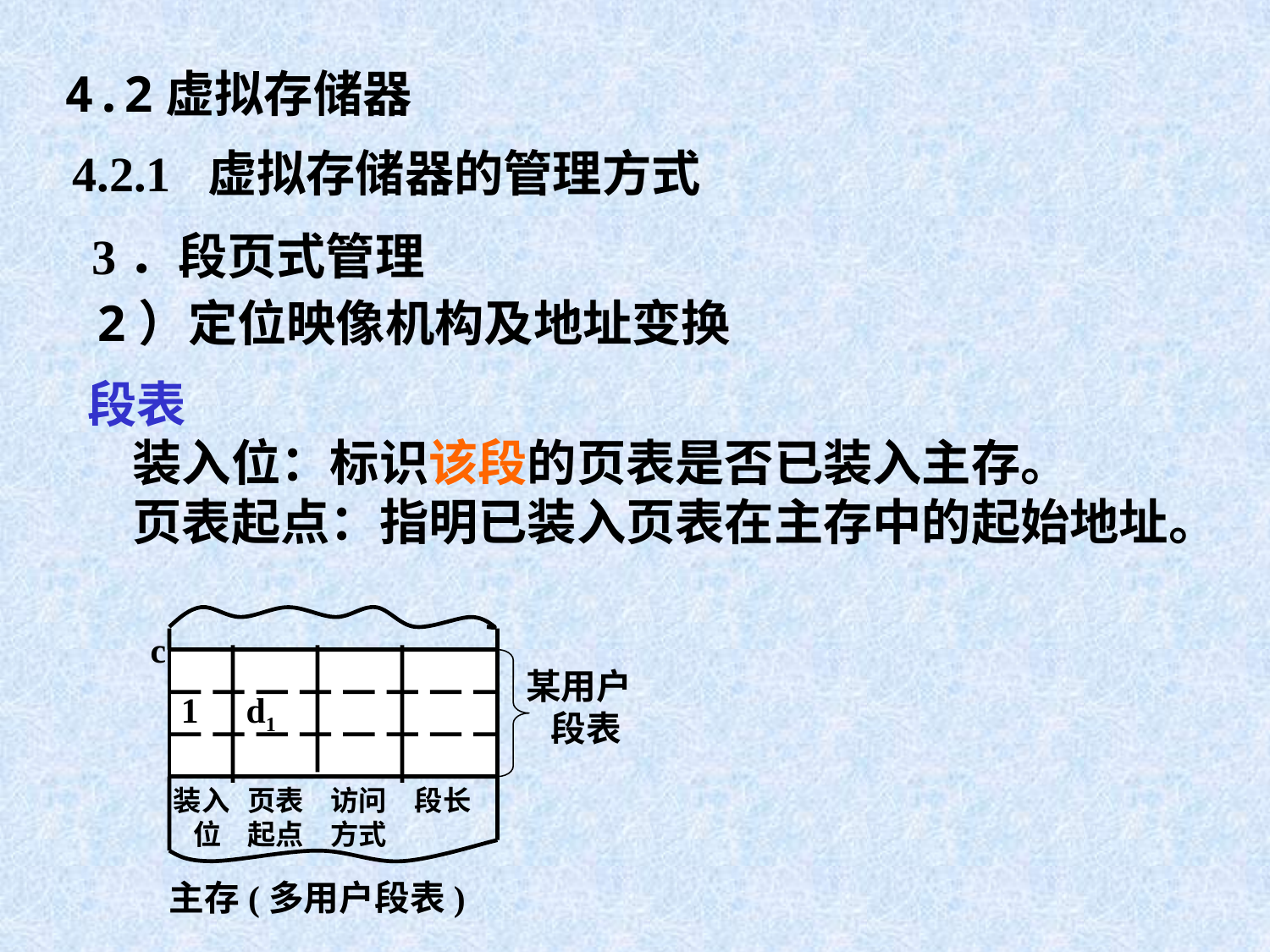

4.2虚拟存储器
4.2.1  虚拟存储器的管理方式
3．段页式管理
2）定位映像机构及地址变换

段表
   装入位：标识该段的页表是否已装入主存。
   页表起点：指明已装入页表在主存中的起始地址。

c

某用户
  段表
1
d1

装入
  位

页表
起点
访问
方式
段长

主存(多用户段表)